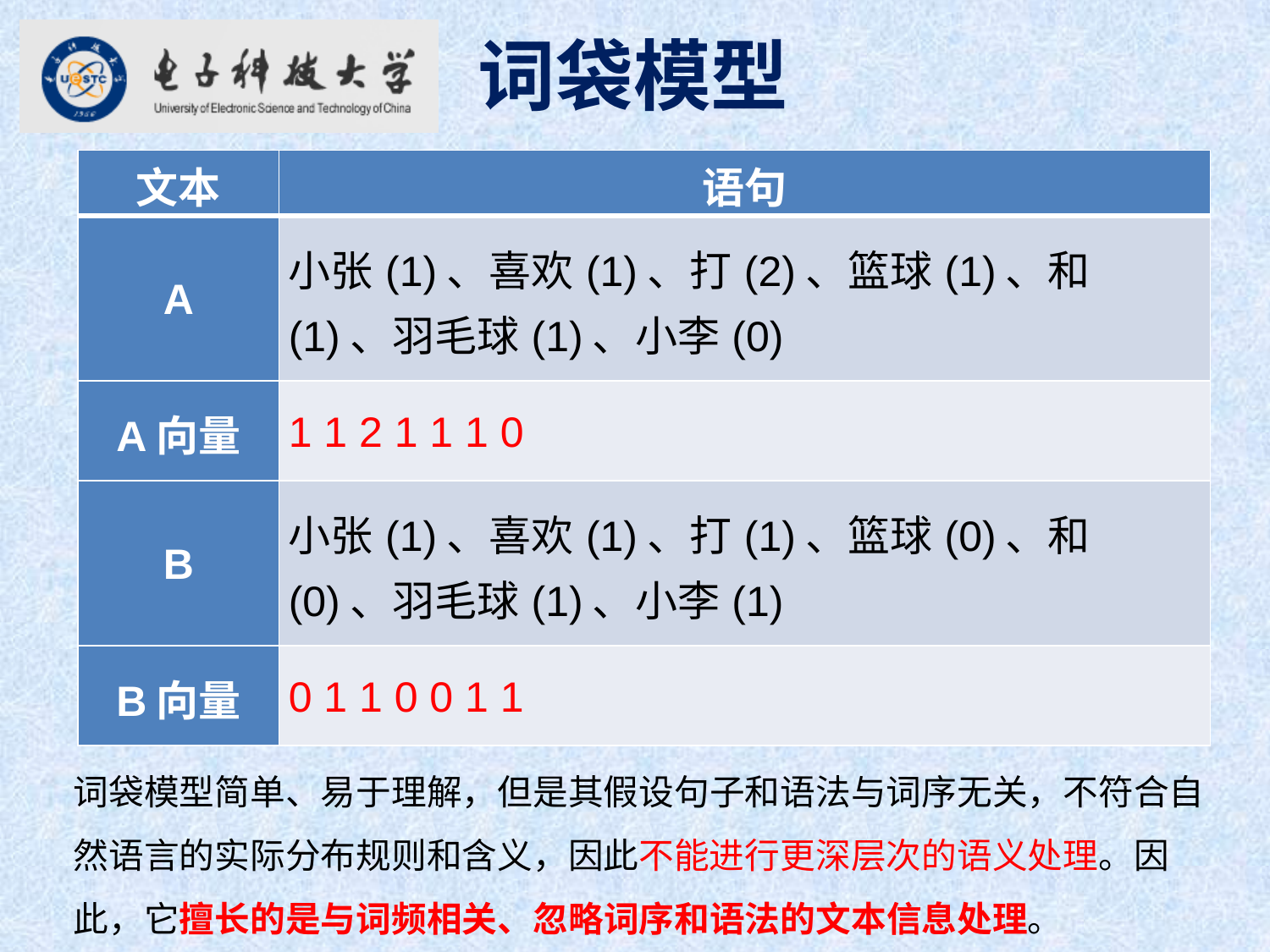

词袋模型
| 文本 | 语句 |
| --- | --- |
| A | 小张(1)、喜欢(1)、打(2)、篮球(1)、和(1)、羽毛球(1)、小李(0) |
| A向量 | 1 1 2 1 1 1 0 |
| B | 小张(1)、喜欢(1)、打(1)、篮球(0)、和(0)、羽毛球(1)、小李(1) |
| B向量 | 0 1 1 0 0 1 1 |

词袋模型简单、易于理解，但是其假设句子和语法与词序无关，不符合自然语言的实际分布规则和含义，因此不能进行更深层次的语义处理。因此，它擅长的是与词频相关、忽略词序和语法的文本信息处理。